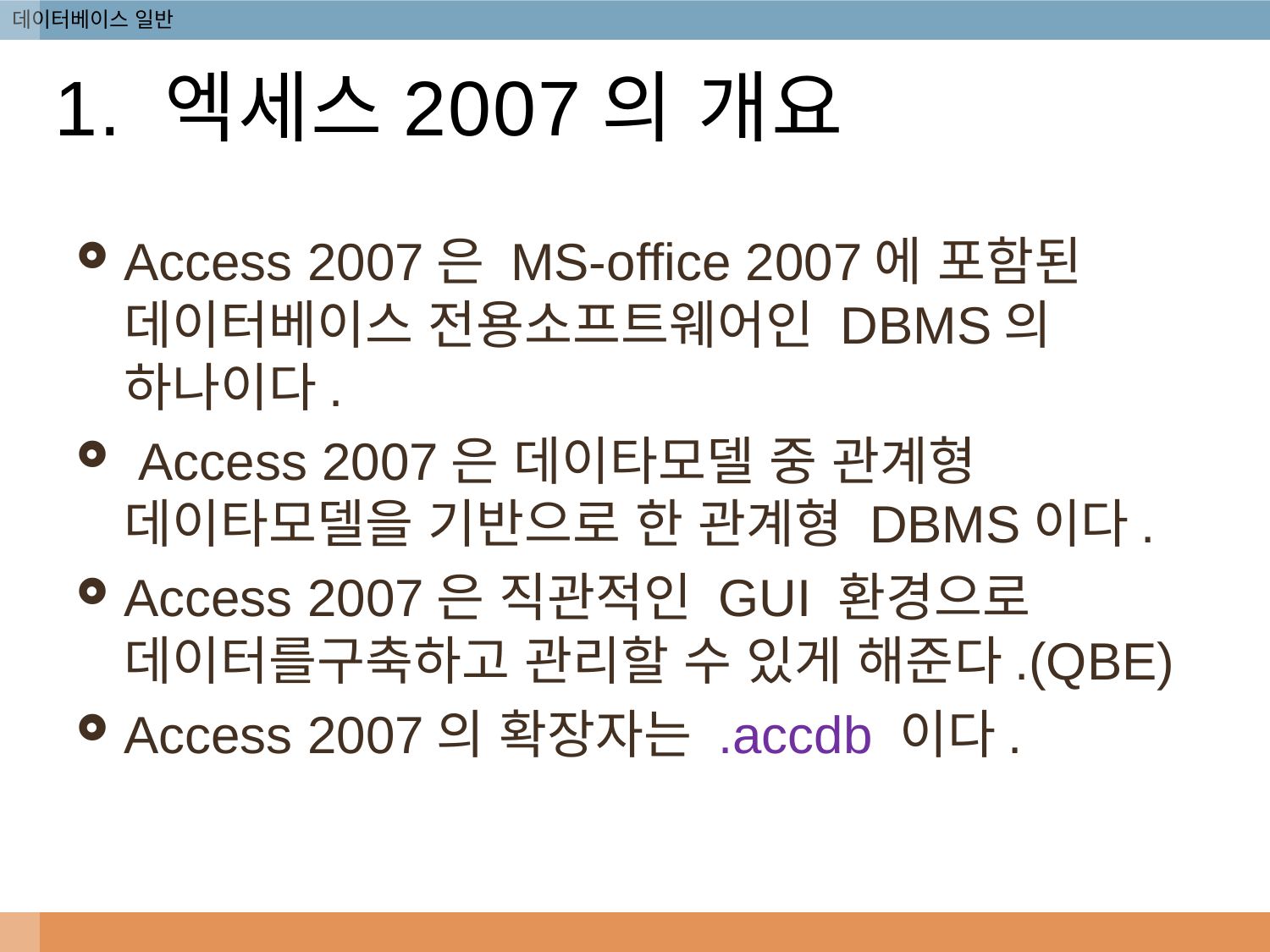

# 1. 엑세스2007의 개요
Access 2007은 MS-office 2007에 포함된 데이터베이스 전용소프트웨어인 DBMS의 하나이다.
 Access 2007은 데이타모델 중 관계형 데이타모델을 기반으로 한 관계형 DBMS이다.
Access 2007은 직관적인 GUI 환경으로 데이터를구축하고 관리할 수 있게 해준다.(QBE)
Access 2007의 확장자는 .accdb 이다.